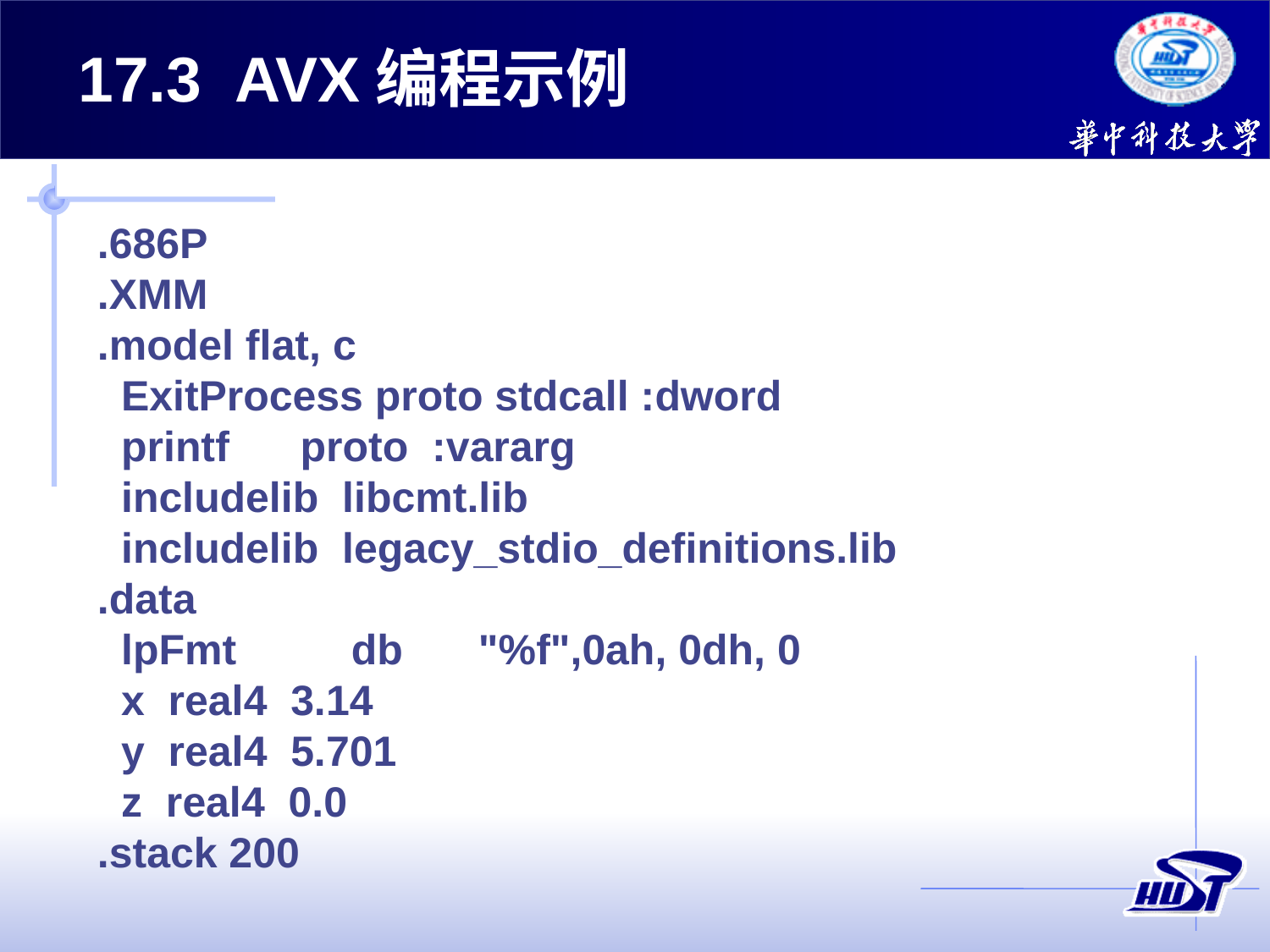

17.3  AVX编程示例
.686P
.XMM
.model flat, c
  ExitProcess proto stdcall :dword
  printf      proto  :vararg
  includelib  libcmt.lib
  includelib  legacy_stdio_definitions.lib
.data
  lpFmt	db	"%f",0ah, 0dh, 0
  x  real4  3.14
  y  real4  5.701
  z  real4  0.0
.stack 200